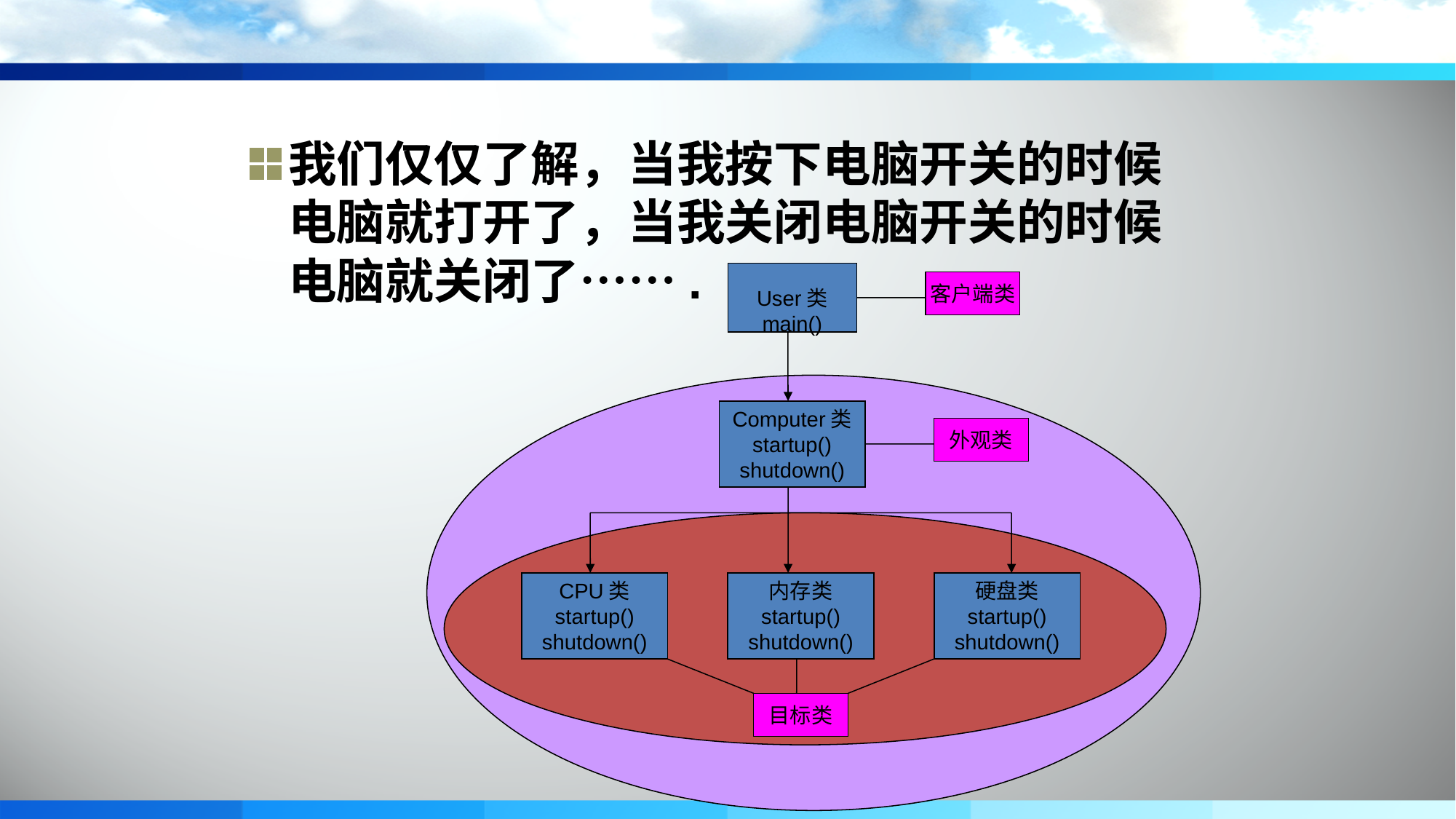

我们仅仅了解，当我按下电脑开关的时候电脑就打开了，当我关闭电脑开关的时候电脑就关闭了…….

User类
main()

客户端类

Computer类
startup()
shutdown()
外观类
Computer类
startup()
shutdown()

目标类

CPU类
startup()
shutdown()
内存类
startup()
shutdown()
硬盘类
startup()
shutdown()
CPU类
startup()
shutdown()
内存类
startup()
shutdown()
硬盘类
startup()
shutdown()

目标类